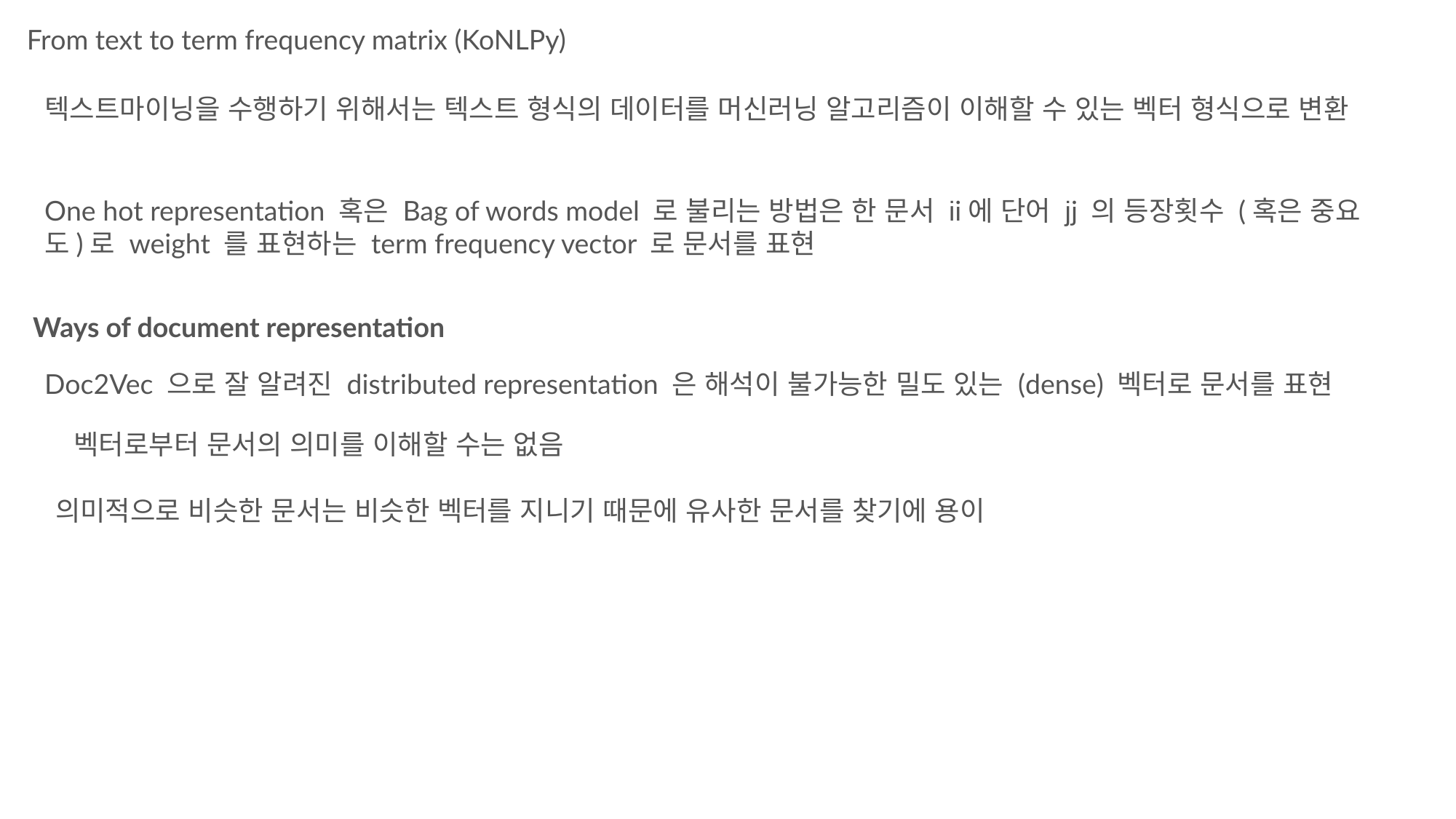

From text to term frequency matrix (KoNLPy)
텍스트마이닝을 수행하기 위해서는 텍스트 형식의 데이터를 머신러닝 알고리즘이 이해할 수 있는 벡터 형식으로 변환
One hot representation 혹은 Bag of words model 로 불리는 방법은 한 문서 ii에 단어 jj 의 등장횟수 (혹은 중요도)로 weight 를 표현하는 term frequency vector 로 문서를 표현
Ways of document representation
Doc2Vec 으로 잘 알려진 distributed representation 은 해석이 불가능한 밀도 있는 (dense) 벡터로 문서를 표현
 벡터로부터 문서의 의미를 이해할 수는 없음
의미적으로 비슷한 문서는 비슷한 벡터를 지니기 때문에 유사한 문서를 찾기에 용이